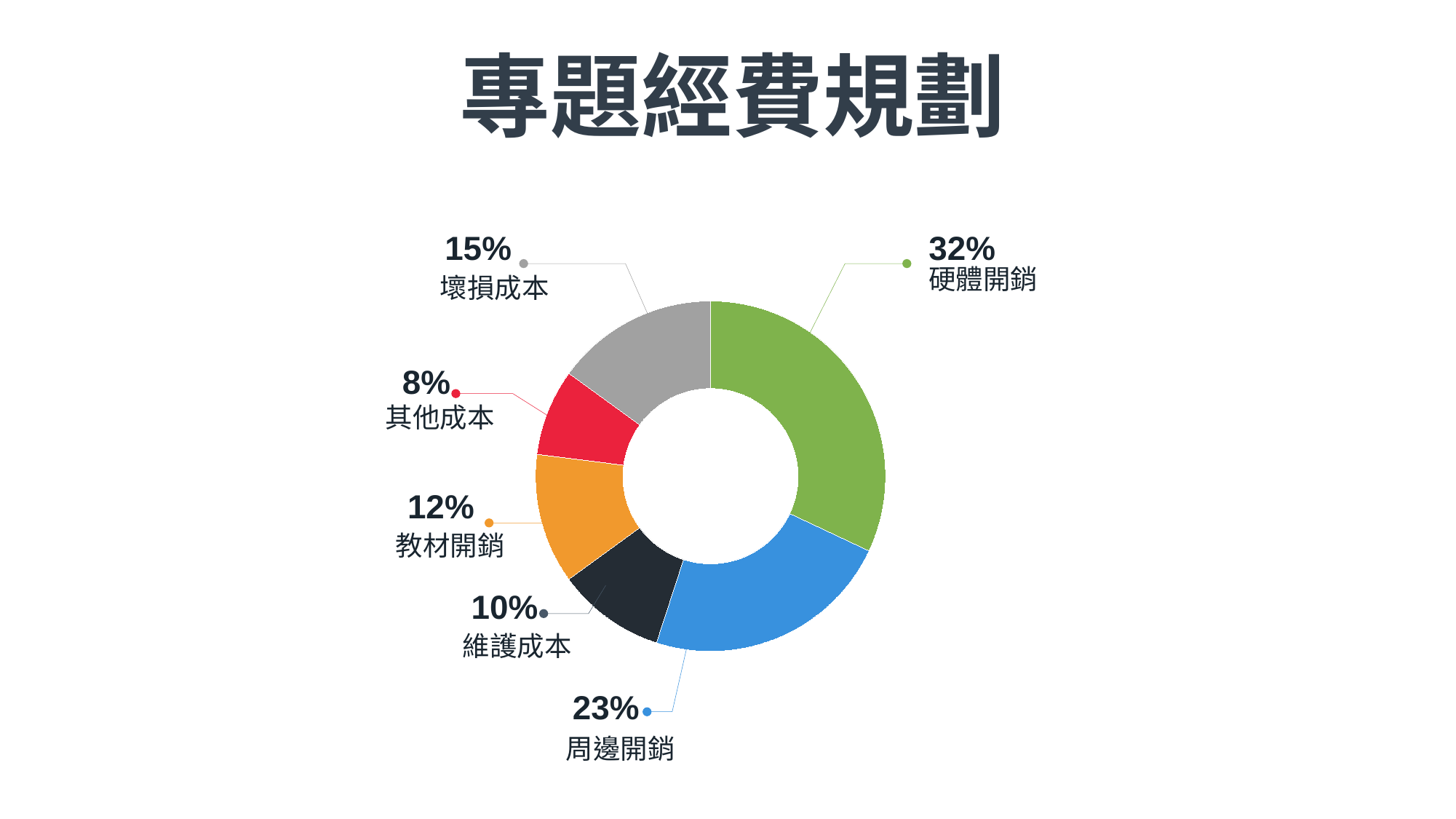

# 專題經費規劃

### Chart

| Category | Sales |
|---|---|
| 1st Qtr | 32.0 |
| 2nd Qtr | 23.0 |
| 3rd Qtr | 10.0 |
| 4th Qtr | 12.0 |
| 1st Qtr | 8.0 |
| 2nd Qtr | 15.0 |
15%

32%
硬體開銷

8%

12%

10%

23%
壞損成本
其他成本
教材開銷
維護成本